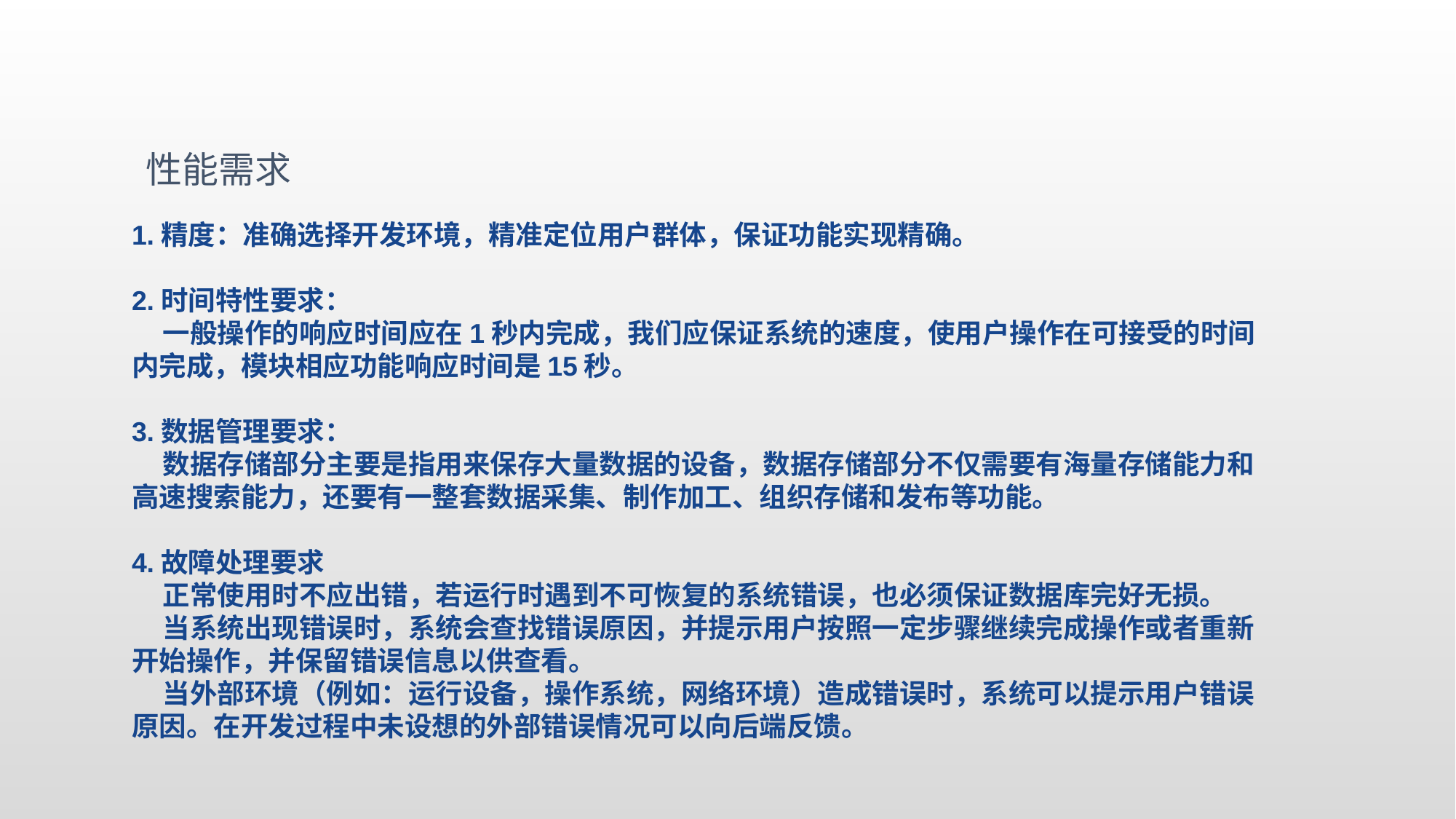

性能需求
1.精度：准确选择开发环境，精准定位用户群体，保证功能实现精确。

2.时间特性要求：
    一般操作的响应时间应在1秒内完成，我们应保证系统的速度，使用户操作在可接受的时间内完成，模块相应功能响应时间是15秒。
3.数据管理要求：
    数据存储部分主要是指用来保存大量数据的设备，数据存储部分不仅需要有海量存储能力和高速搜索能力，还要有一整套数据采集、制作加工、组织存储和发布等功能。
4.故障处理要求
    正常使用时不应出错，若运行时遇到不可恢复的系统错误，也必须保证数据库完好无损。
    当系统出现错误时，系统会查找错误原因，并提示用户按照一定步骤继续完成操作或者重新开始操作，并保留错误信息以供查看。
    当外部环境（例如：运行设备，操作系统，网络环境）造成错误时，系统可以提示用户错误原因。在开发过程中未设想的外部错误情况可以向后端反馈。